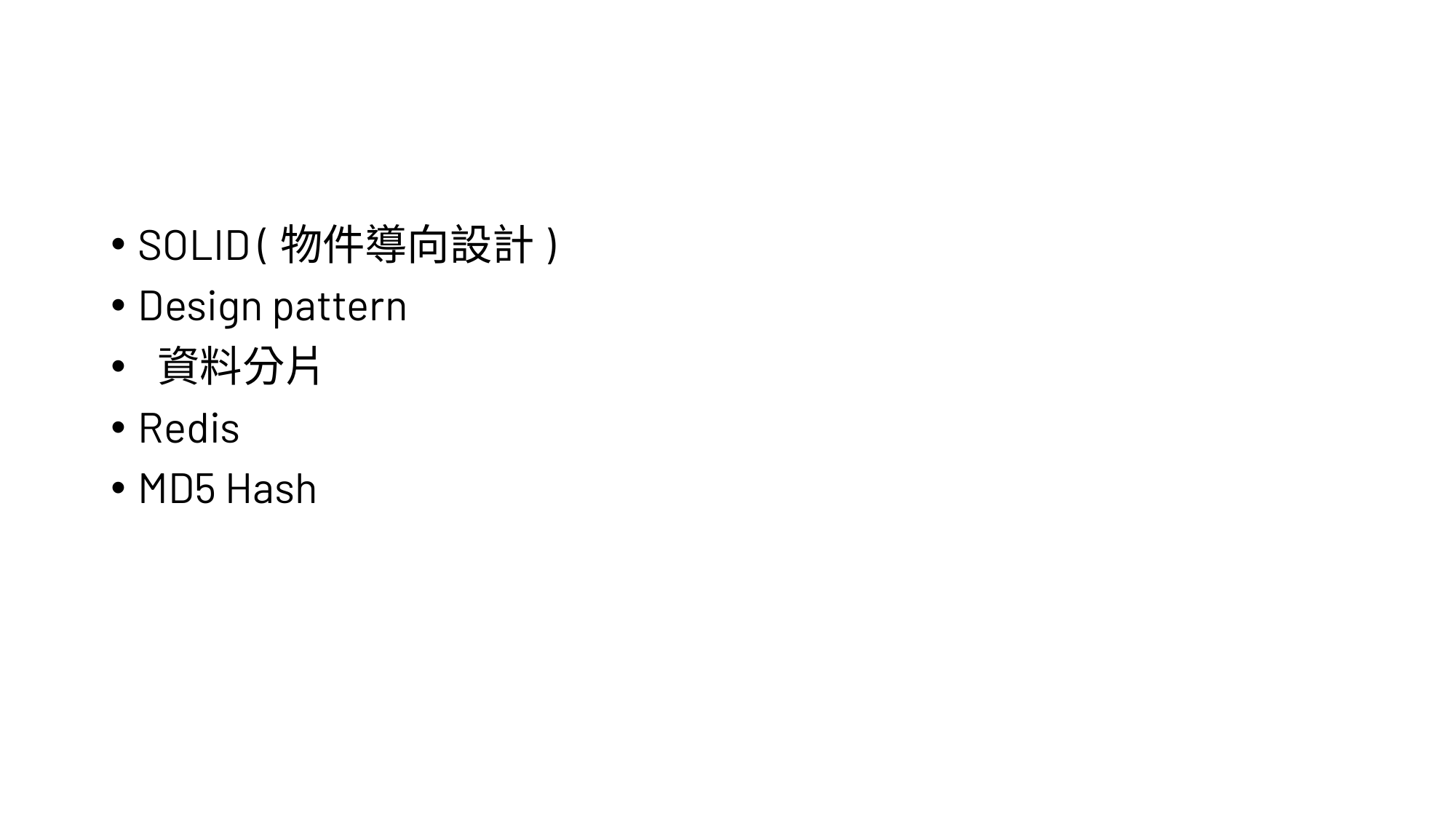

#
SOLID (物件導向設計)
Design pattern
 資料分片
Redis
MD5 Hash